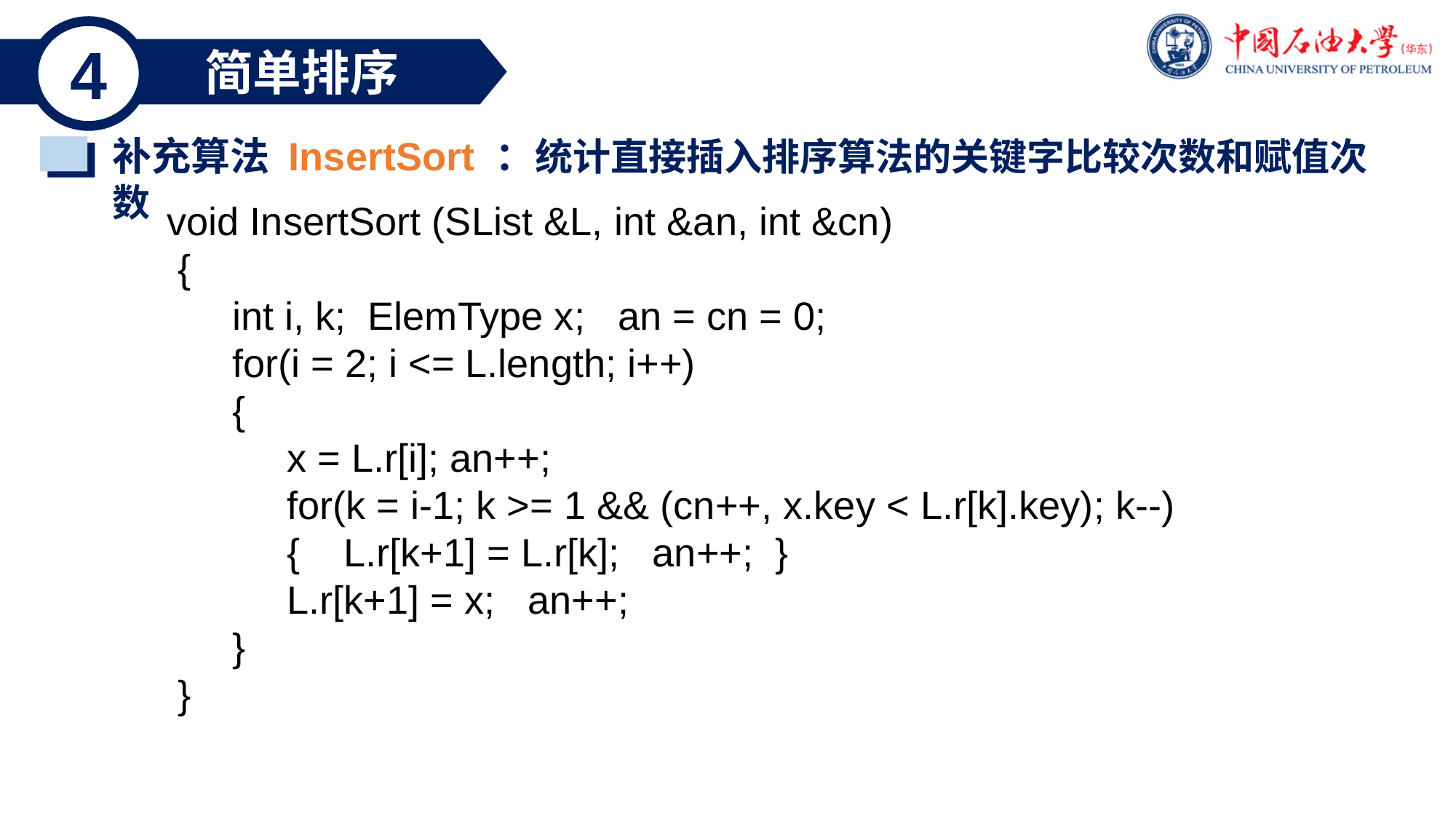

4
简单排序
补充算法 InsertSort ：统计直接插入排序算法的关键字比较次数和赋值次数

void InsertSort (SList &L, int &an, int &cn)
 {
      int i, k;  ElemType x;   an = cn = 0;
      for(i = 2; i <= L.length; i++)
      {
           x = L.r[i]; an++;
           for(k = i-1; k >= 1 && (cn++, x.key < L.r[k].key); k--)
           {    L.r[k+1] = L.r[k];   an++;  }
           L.r[k+1] = x;   an++;
      }
 }